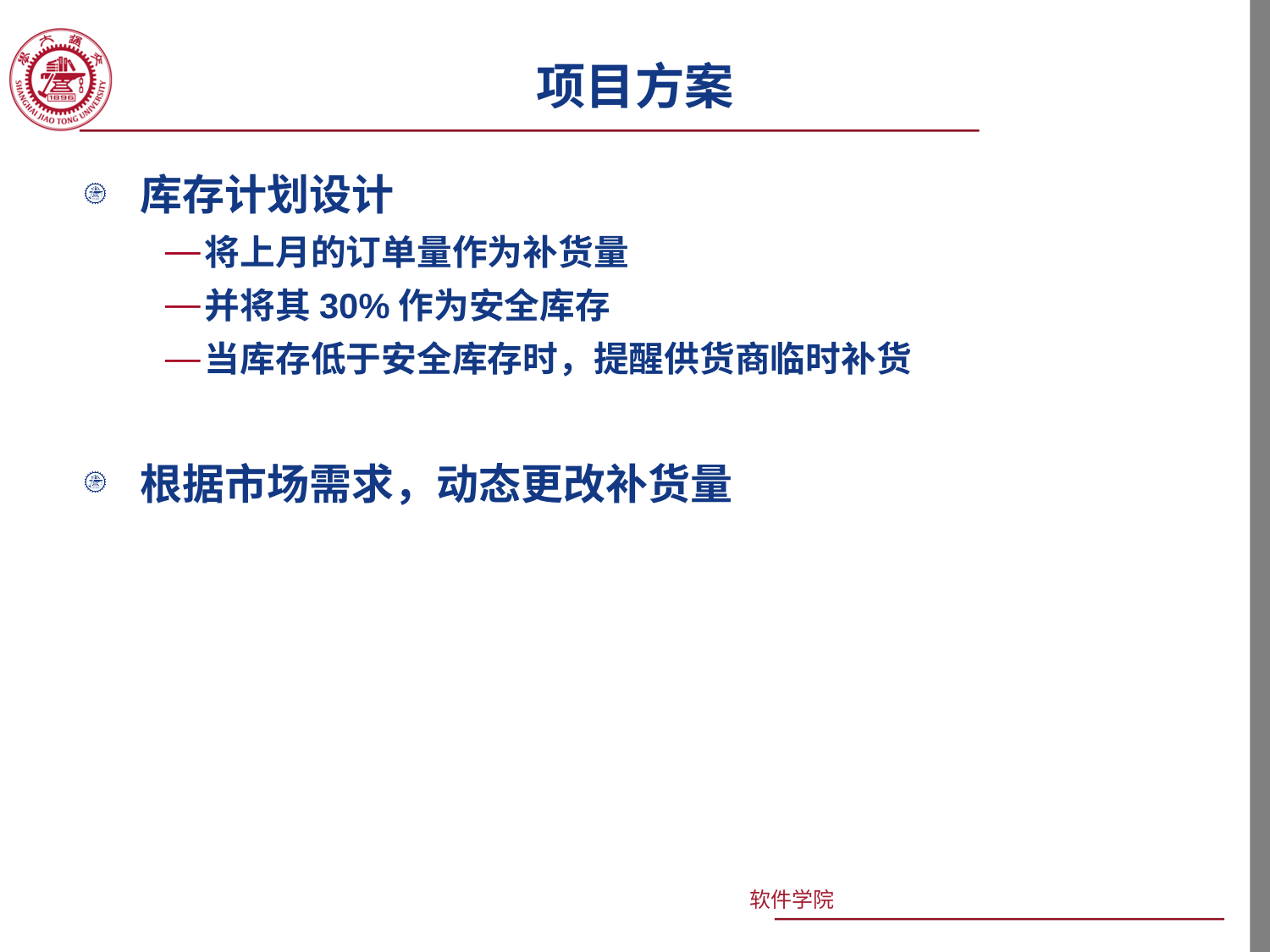

# 项目方案
库存计划设计
将上月的订单量作为补货量
并将其30%作为安全库存
当库存低于安全库存时，提醒供货商临时补货

根据市场需求，动态更改补货量